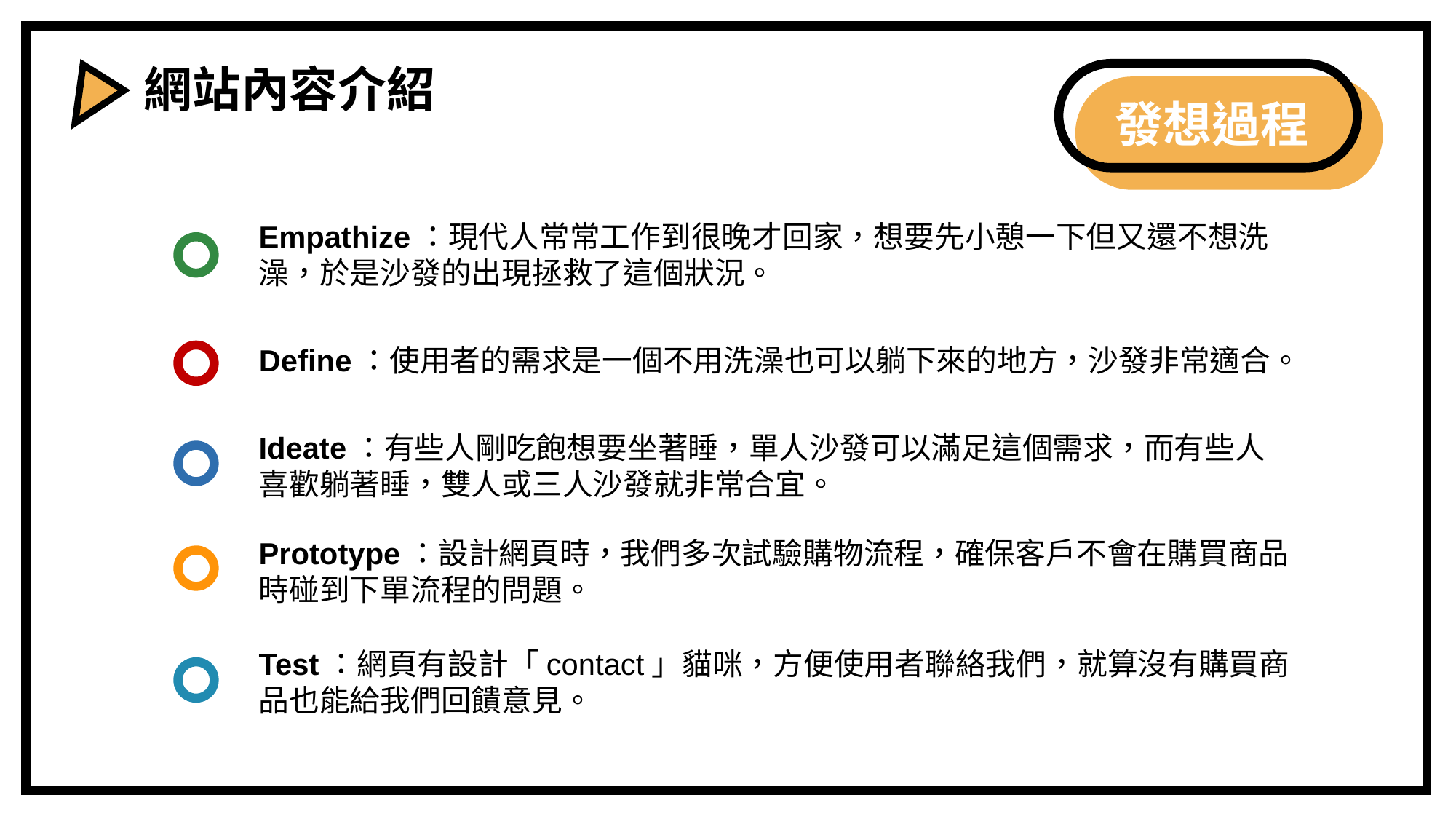

網站內容介紹

發想過程

Empathize：現代人常常工作到很晚才回家，想要先小憩一下但又還不想洗澡，於是沙發的出現拯救了這個狀況。

Define：使用者的需求是一個不用洗澡也可以躺下來的地方，沙發非常適合。

Ideate：有些人剛吃飽想要坐著睡，單人沙發可以滿足這個需求，而有些人喜歡躺著睡，雙人或三人沙發就非常合宜。

Prototype：設計網頁時，我們多次試驗購物流程，確保客戶不會在購買商品時碰到下單流程的問題。

Test：網頁有設計「contact」貓咪，方便使用者聯絡我們，就算沒有購買商品也能給我們回饋意見。